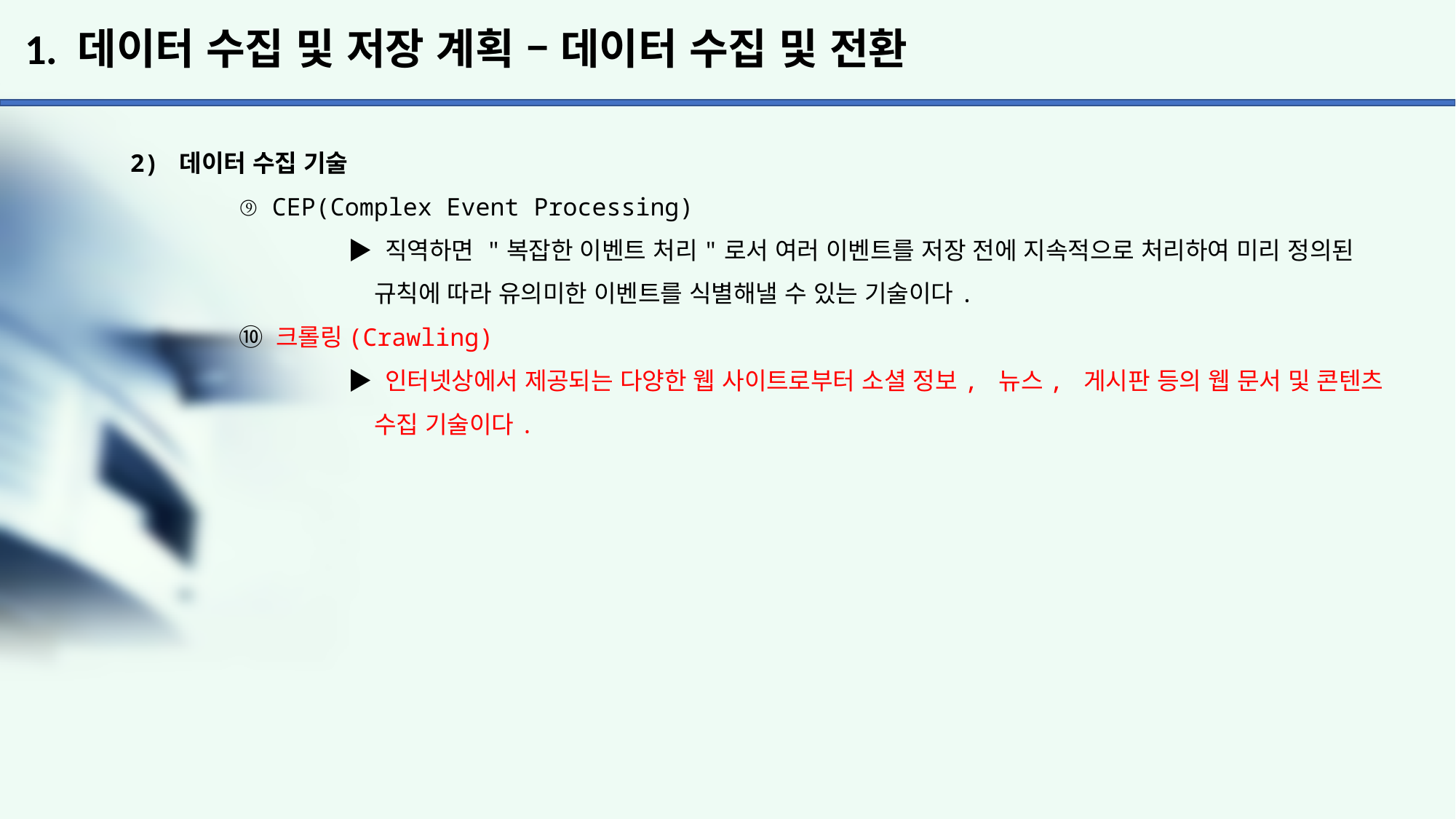

# 1. 데이터 수집 및 저장 계획 – 데이터 수집 및 전환
2) 데이터 수집 기술
	⑨ CEP(Complex Event Processing)
		▶ 직역하면 "복잡한 이벤트 처리"로서 여러 이벤트를 저장 전에 지속적으로 처리하여 미리 정의된
		   규칙에 따라 유의미한 이벤트를 식별해낼 수 있는 기술이다.
	⑩ 크롤링(Crawling)
		▶ 인터넷상에서 제공되는 다양한 웹 사이트로부터 소셜 정보, 뉴스, 게시판 등의 웹 문서 및 콘텐츠
		   수집 기술이다.